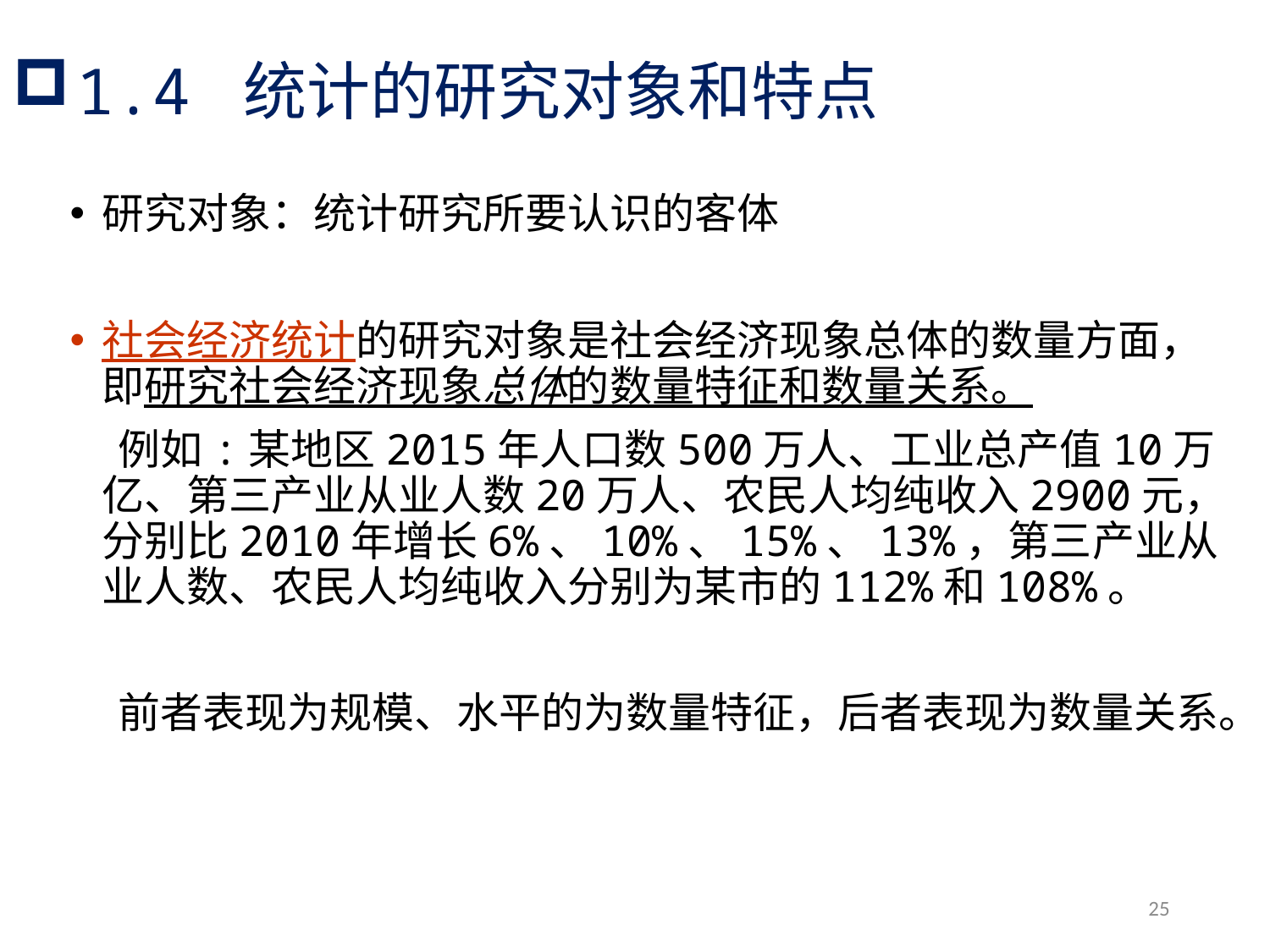

# 1.4 统计的研究对象和特点
研究对象：统计研究所要认识的客体

社会经济统计的研究对象是社会经济现象总体的数量方面，即研究社会经济现象总体的数量特征和数量关系。
    例如:某地区2015年人口数500万人、工业总产值10万亿、第三产业从业人数20万人、农民人均纯收入2900元，分别比2010年增长6%、10%、15%、13%，第三产业从业人数、农民人均纯收入分别为某市的112%和108%。

    前者表现为规模、水平的为数量特征，后者表现为数量关系。

25